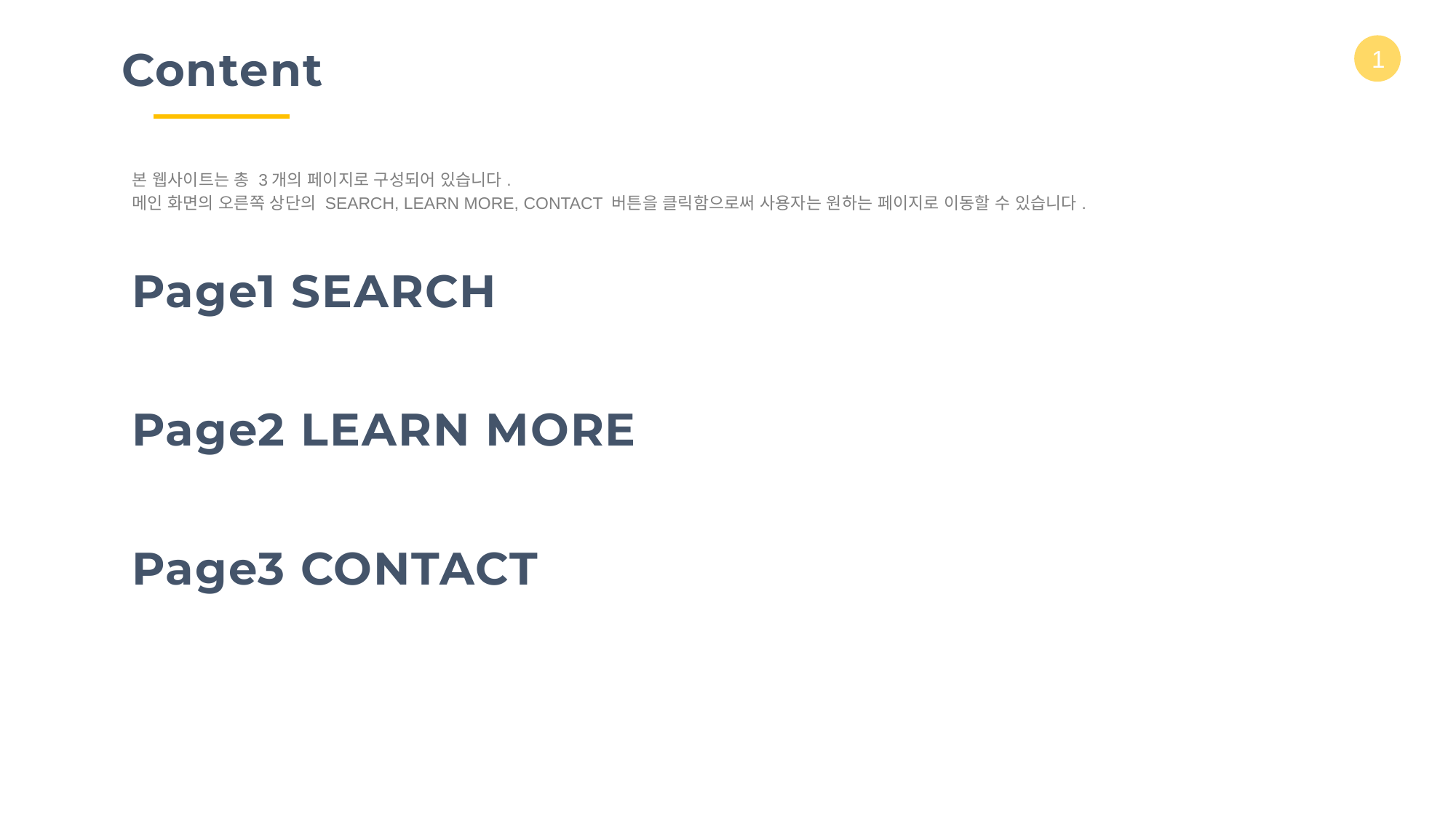

1
Content
본 웹사이트는 총 3개의 페이지로 구성되어 있습니다.
메인 화면의 오른쪽 상단의 SEARCH, LEARN MORE, CONTACT 버튼을 클릭함으로써 사용자는 원하는 페이지로 이동할 수 있습니다.
Page1 SEARCH
Page2 LEARN MORE
Page3 CONTACT